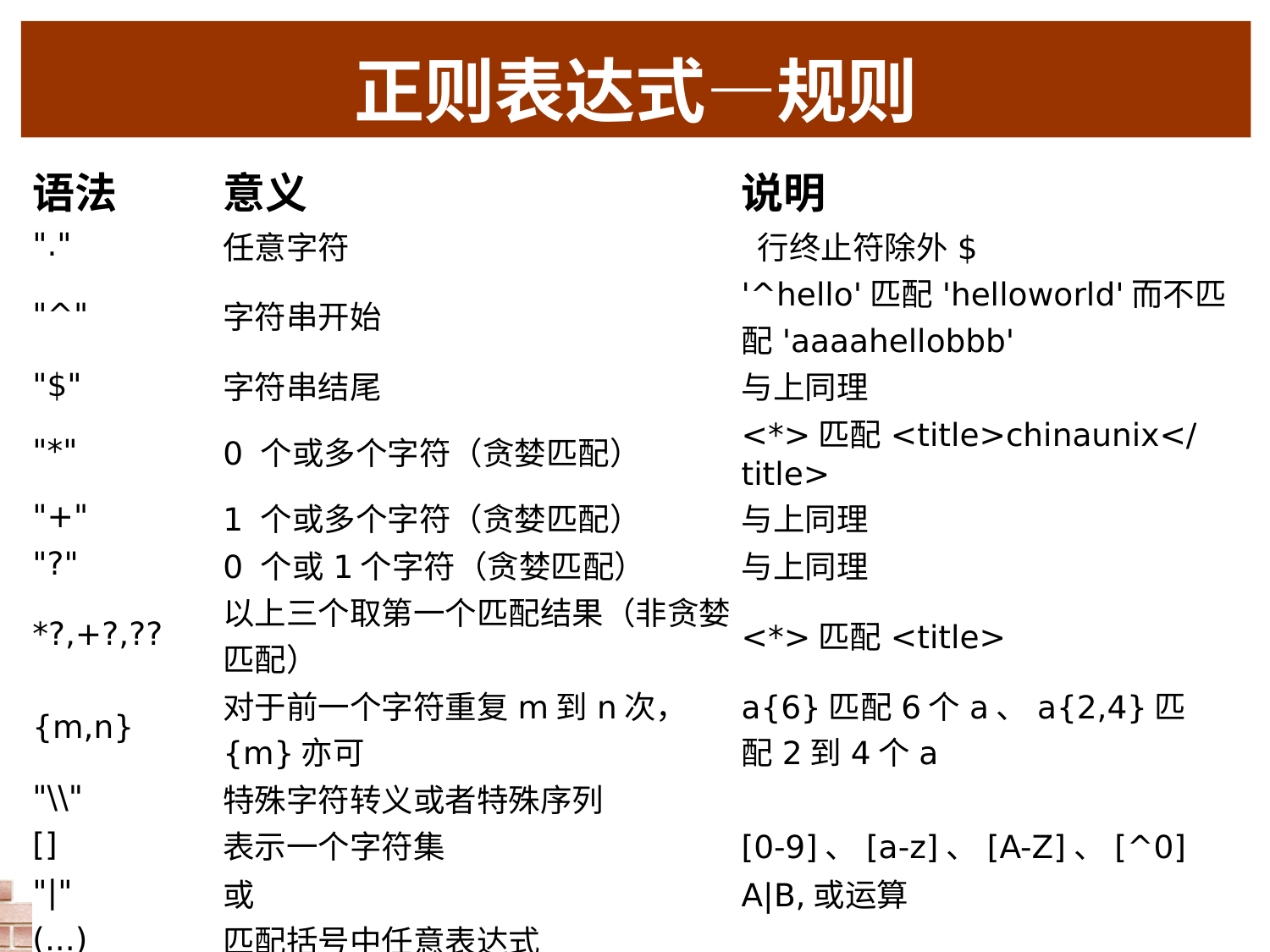

# 正则表达式—规则
| 语法 | 意义 | 说明 |
| --- | --- | --- |
| "." | 任意字符 | 行终止符除外$ |
| "^" | 字符串开始 | '^hello'匹配'helloworld'而不匹配'aaaahellobbb' |
| "$" | 字符串结尾 | 与上同理 |
| "\*" | 0 个或多个字符（贪婪匹配） | <\*>匹配<title>chinaunix</title> |
| "+" | 1 个或多个字符（贪婪匹配） | 与上同理 |
| "?" | 0 个或1个字符（贪婪匹配） | 与上同理 |
| \*?,+?,?? | 以上三个取第一个匹配结果（非贪婪匹配） | <\*>匹配<title> |
| {m,n} | 对于前一个字符重复m到n次，{m}亦可 | a{6}匹配6个a、a{2,4}匹 配2到4个a |
| "\\" | 特殊字符转义或者特殊序列 |  |
| [] | 表示一个字符集 | [0-9]、[a-z]、[A-Z]、[^0] |
| "|" | 或 | A|B,或运算 |
| (...) | 匹配括号中任意表达式 |  |